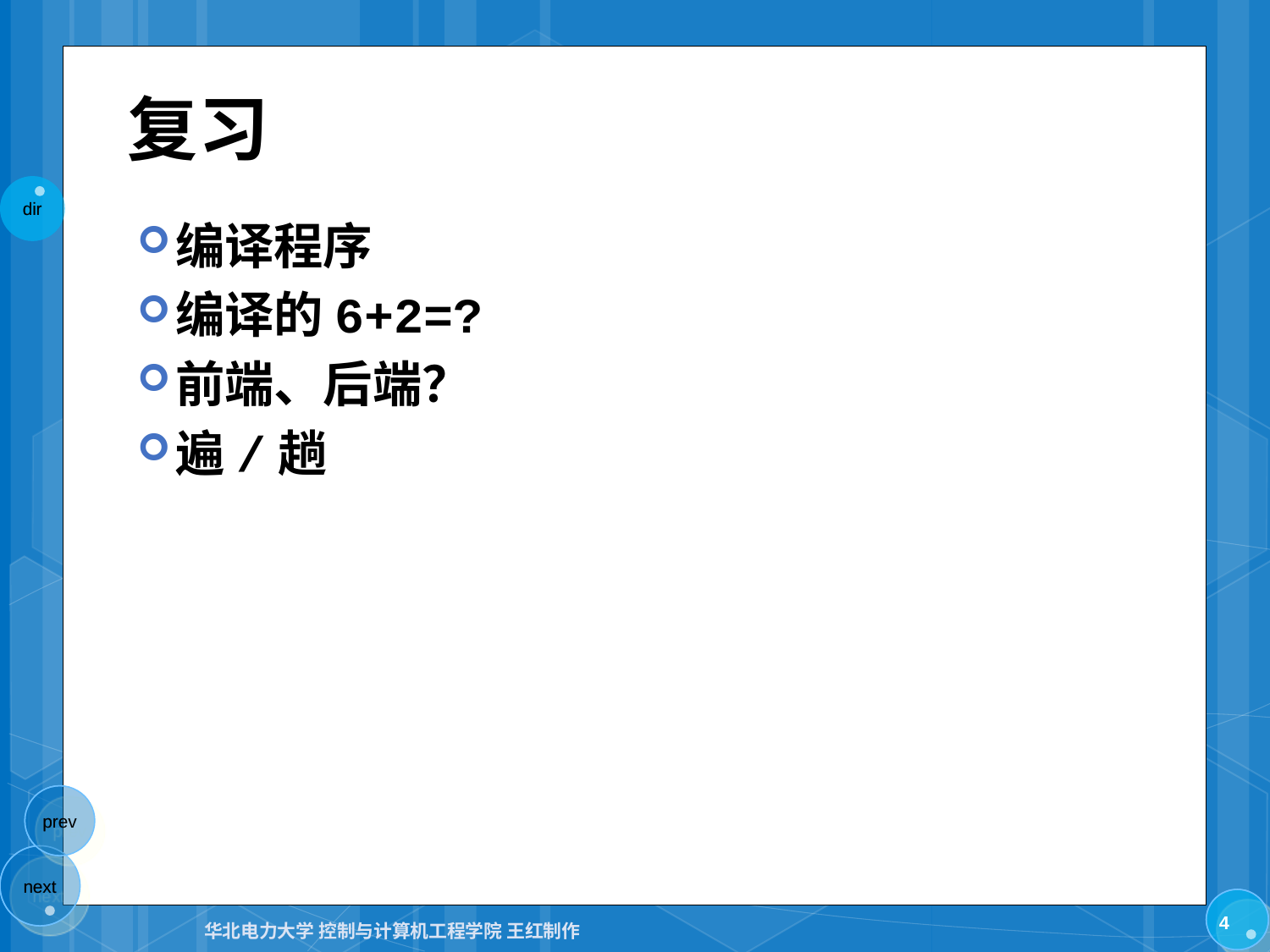

# 复习
编译程序
编译的6+2=?
前端、后端？
遍/趟
4
华北电力大学 控制与计算机工程学院 王红制作